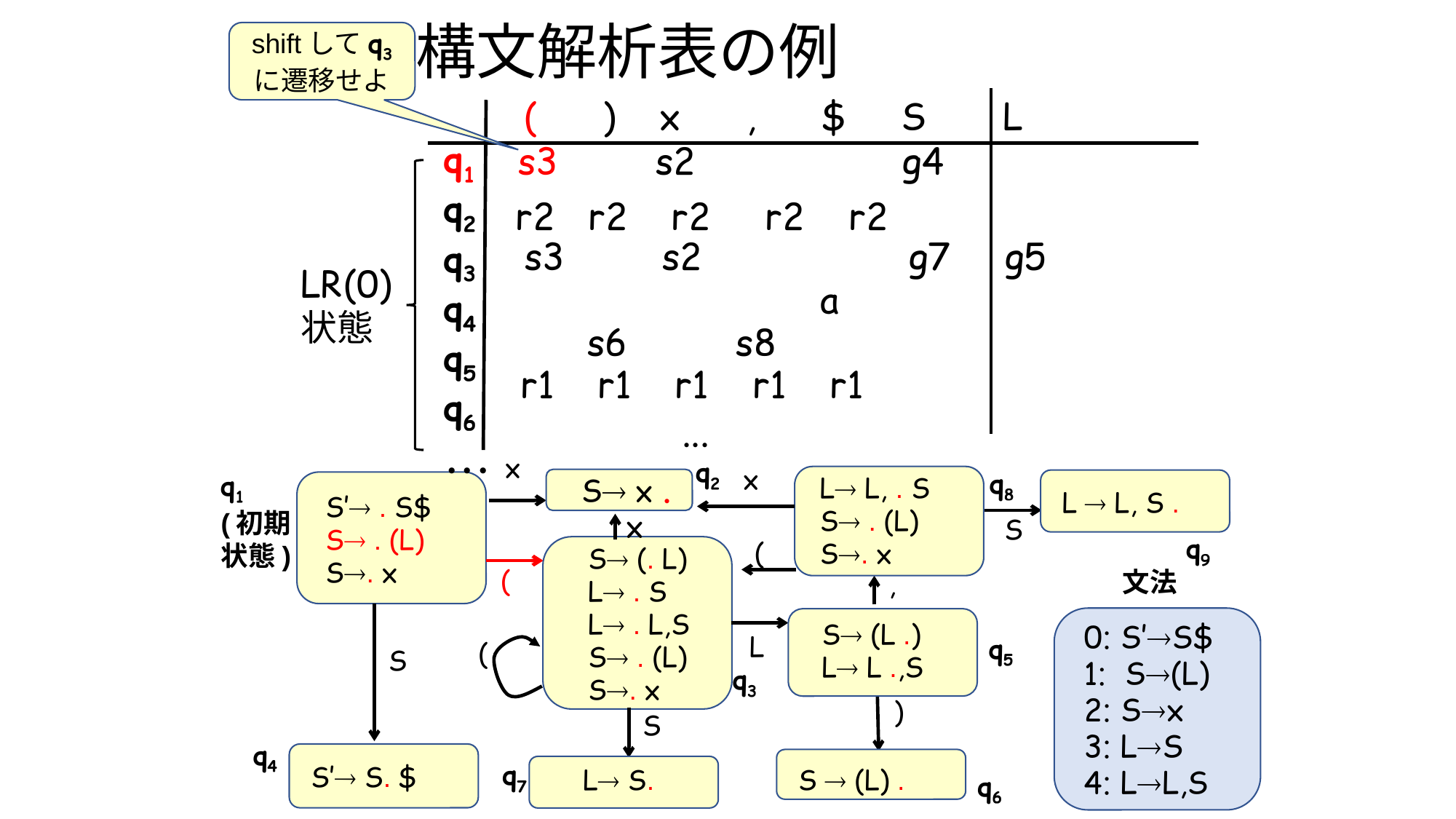

# LR(0)構文解析表の例
shiftしてq3
に遷移せよ
(      )    x      ,      $     S       L
q1
q2
q3
q4
q5
q6
...

s3         s2                   g4

r2   r2    r2     r2    r2
s3         s2                   g7     g5
LR(0)
状態
                           a
       s6          s8
r1    r1    r1    r1    r1
...
x
q2
x
S→ x .
q8
q1
(初期
状態)
L→ L, . S
S→ . (L)
S→. x

L → L, S .

S’→ . S$
S→ . (L)
S→. x
x
S
q9
(
S→ (. L)
L→ . S
L→ . L,S
S→ . (L)
S→. x

(
文法
,
 0: S’→S$
 1:  S→(L)
 2: S→x
 3: L→S
 4: L→L,S

S→ (L .)
L→ L .,S
L
q5
(

S
q3
)
S
q4

S’→ S. $

S → (L) .
q7

L→ S.
q6